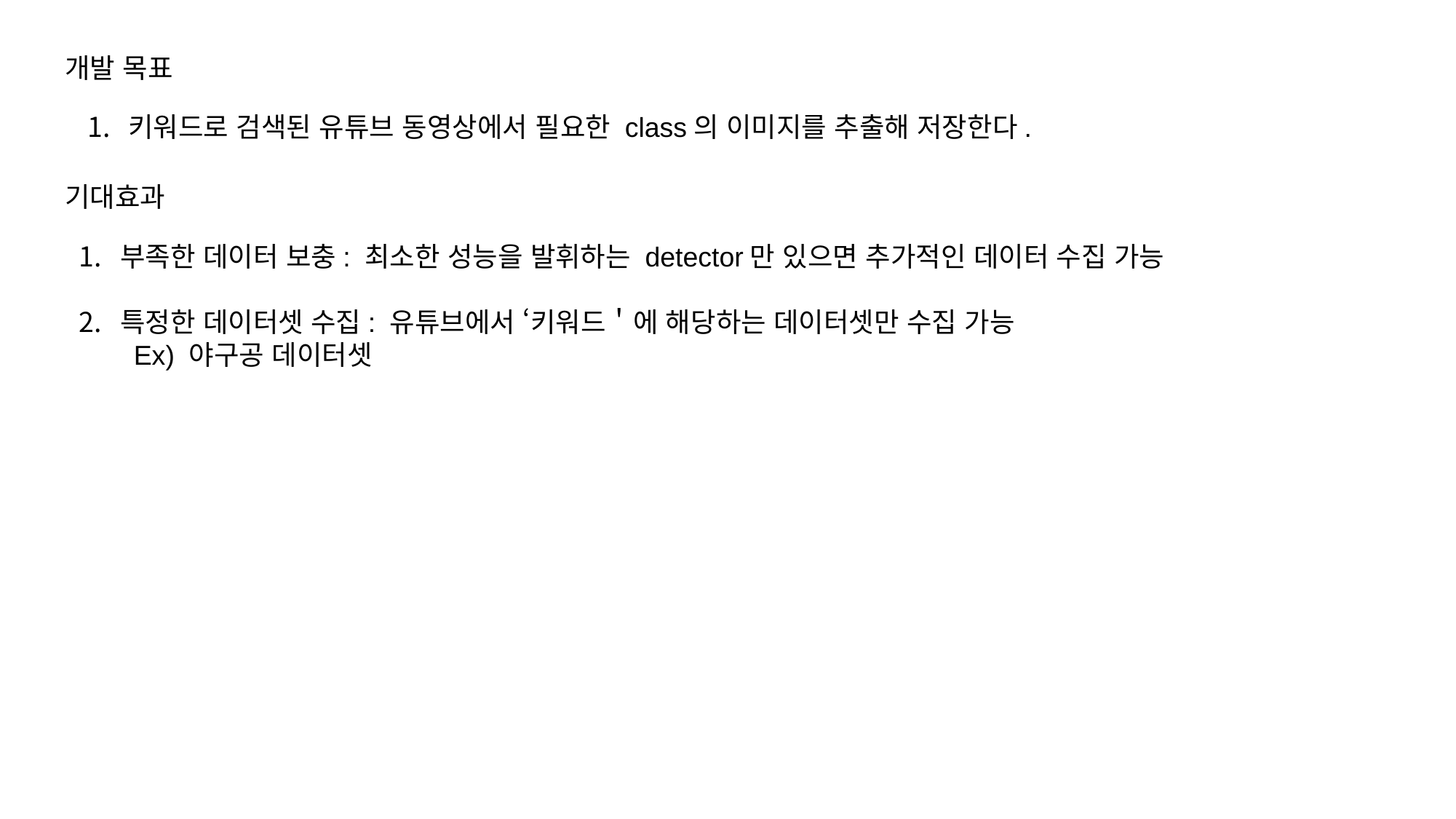

개발 목표
키워드로 검색된 유튜브 동영상에서 필요한 class의 이미지를 추출해 저장한다.
기대효과
부족한 데이터 보충: 최소한 성능을 발휘하는 detector만 있으면 추가적인 데이터 수집 가능

특정한 데이터셋 수집: 유튜브에서 ‘키워드＇에 해당하는 데이터셋만 수집 가능
Ex) 야구공 데이터셋